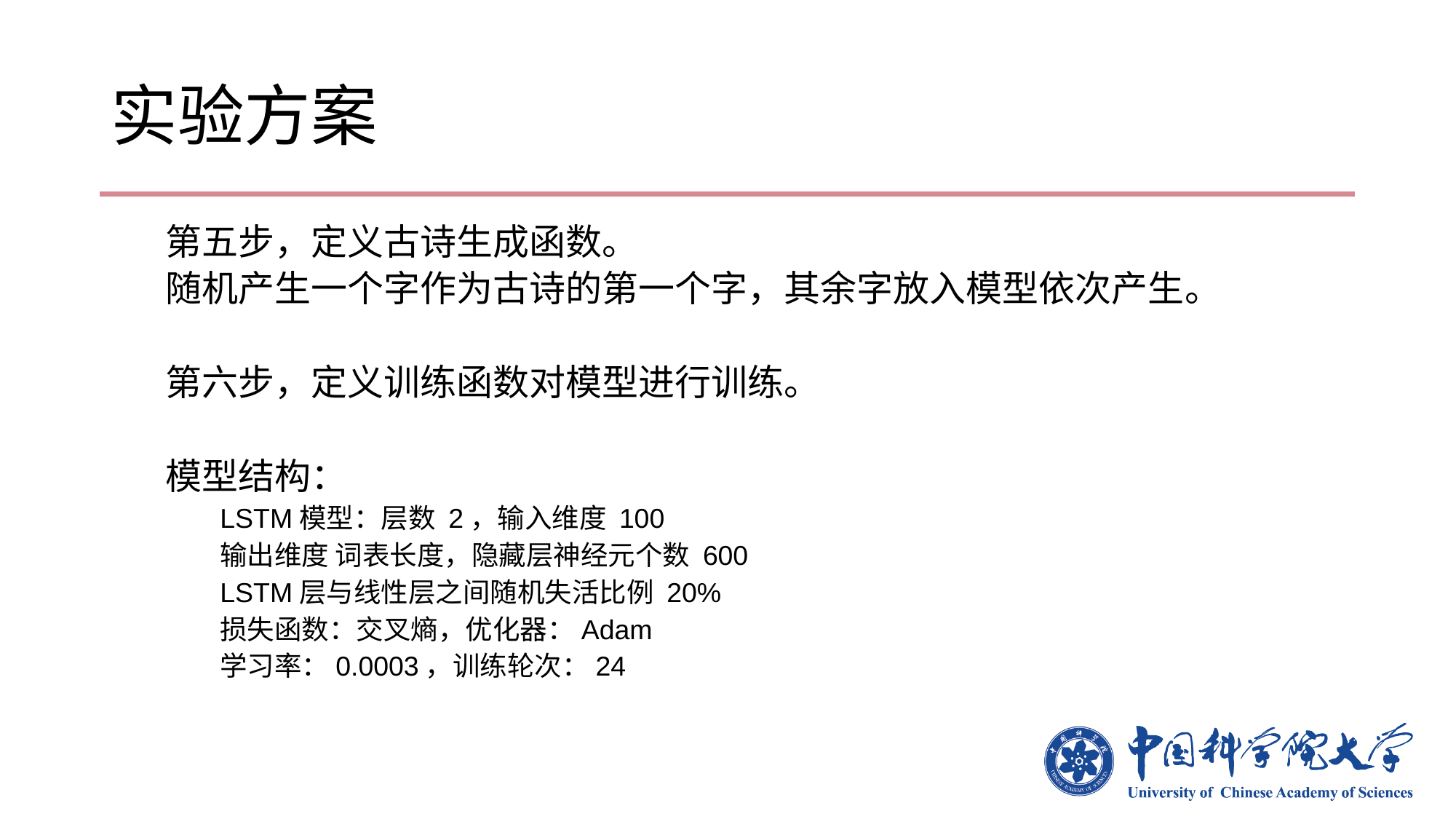

# 实验方案
第五步，定义古诗生成函数。
随机产生一个字作为古诗的第一个字，其余字放入模型依次产生。

第六步，定义训练函数对模型进行训练。

模型结构：
LSTM模型：层数 2，输入维度 100
输出维度 词表长度，隐藏层神经元个数 600
LSTM层与线性层之间随机失活比例 20%
损失函数：交叉熵，优化器：Adam
学习率：0.0003，训练轮次：24